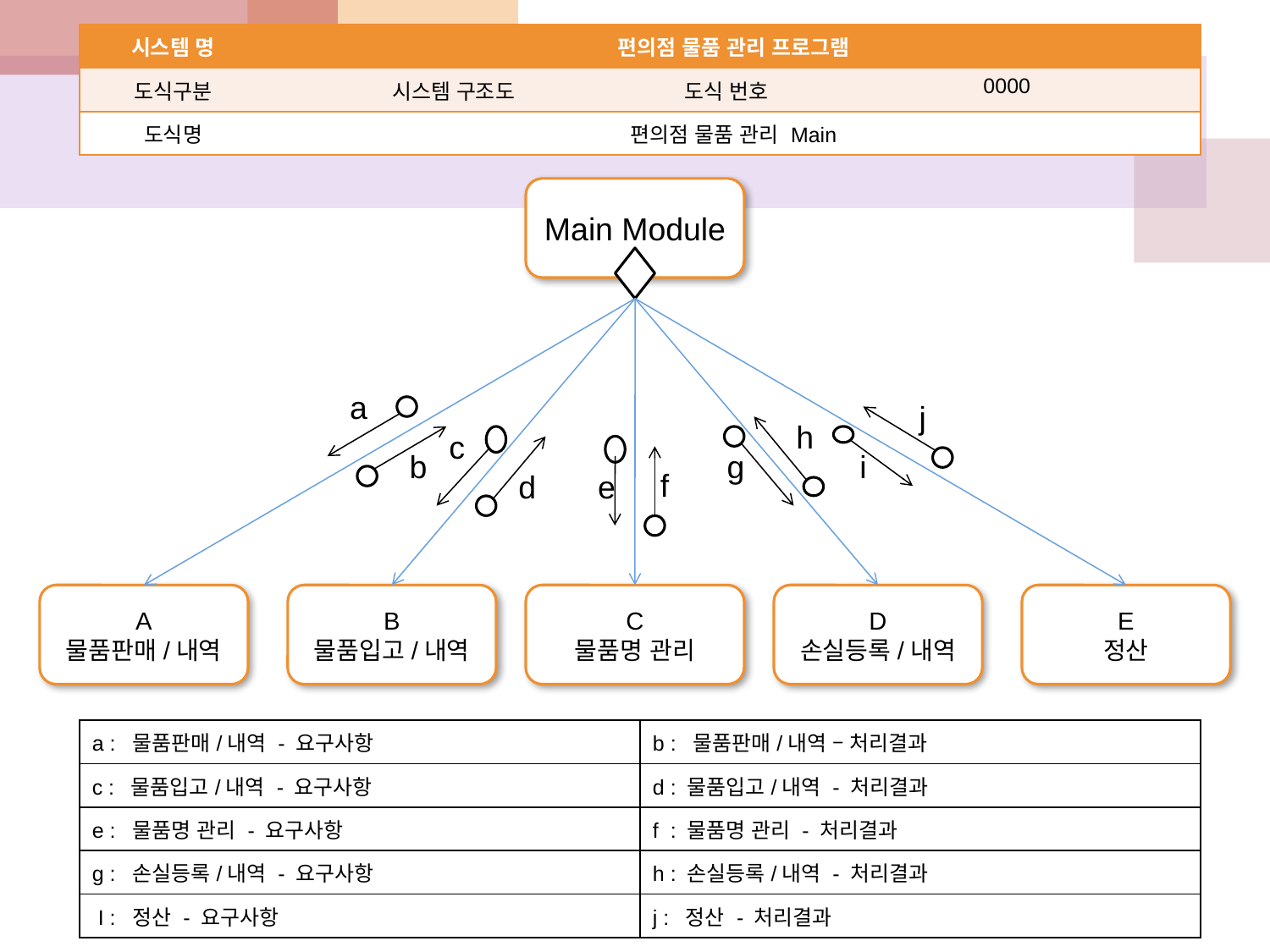

| 시스템 명 | 편의점 물품 관리 프로그램 |  |  |
| --- | --- | --- | --- |
| 도식구분 | 시스템 구조도 | 도식 번호 | 0000 |
| 도식명 | 편의점 물품 관리 Main |  |  |
Main Module

a

j
h
c

b
g
i

f

d
e

A
물품판매/내역
B
물품입고/내역
C
물품명 관리
D
손실등록/내역
E
정산
| a : 물품판매/내역 - 요구사항 | b : 물품판매/내역 – 처리결과 |
| --- | --- |
| c : 물품입고/내역 - 요구사항 | d : 물품입고/내역 - 처리결과 |
| e : 물품명 관리 - 요구사항 | f : 물품명 관리 - 처리결과 |
| g : 손실등록/내역 - 요구사항 | h : 손실등록/내역 - 처리결과 |
| I : 정산 - 요구사항 | j : 정산 - 처리결과 |